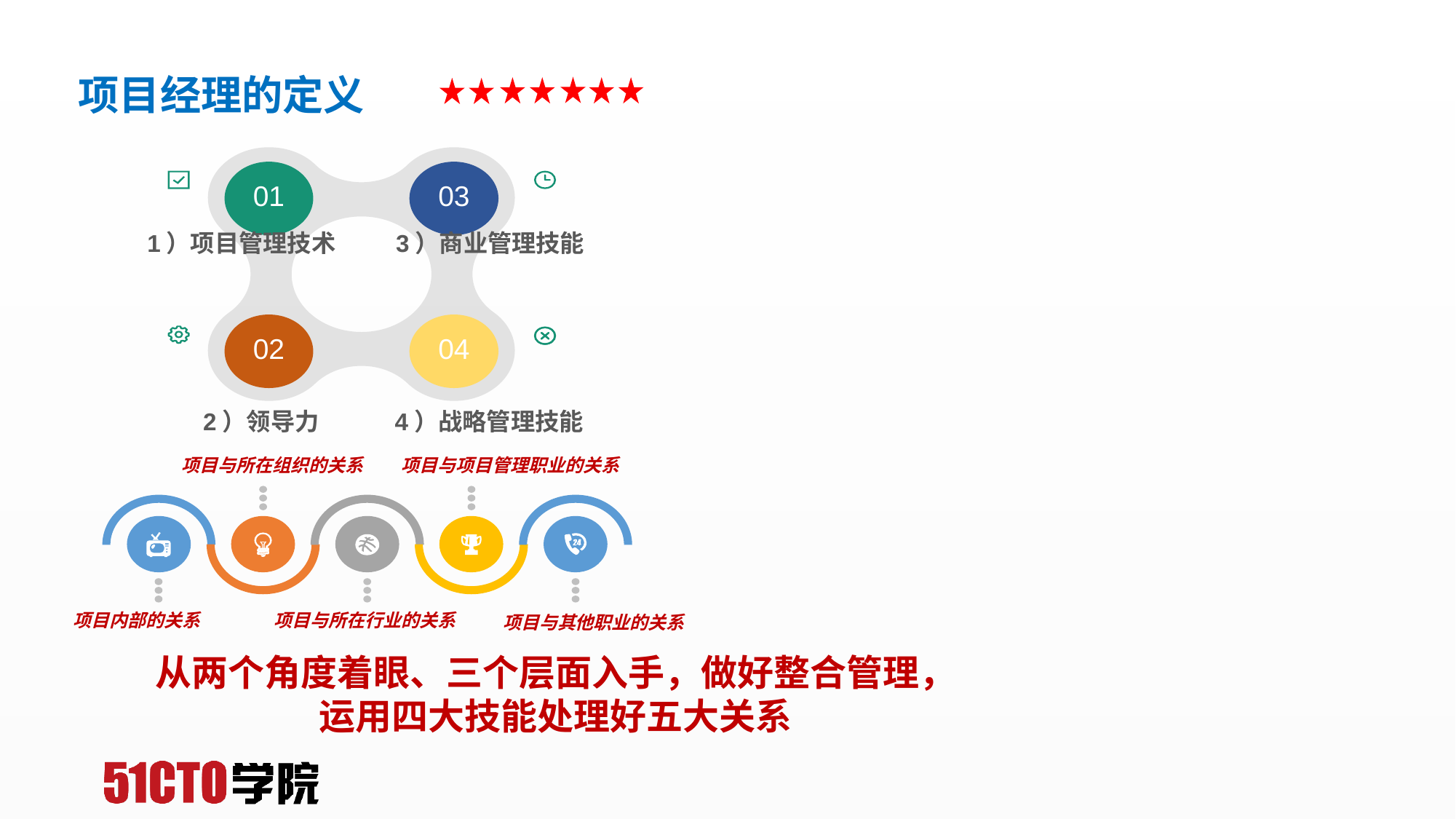

项目经理的定义

01
03

02
04

1）项目管理技术
3）商业管理技能
2）领导力
4）战略管理技能
项目与所在组织的关系
项目与项目管理职业的关系

项目内部的关系
项目与所在行业的关系
项目与其他职业的关系
从两个角度着眼、三个层面入手，做好整合管理，
运用四大技能处理好五大关系